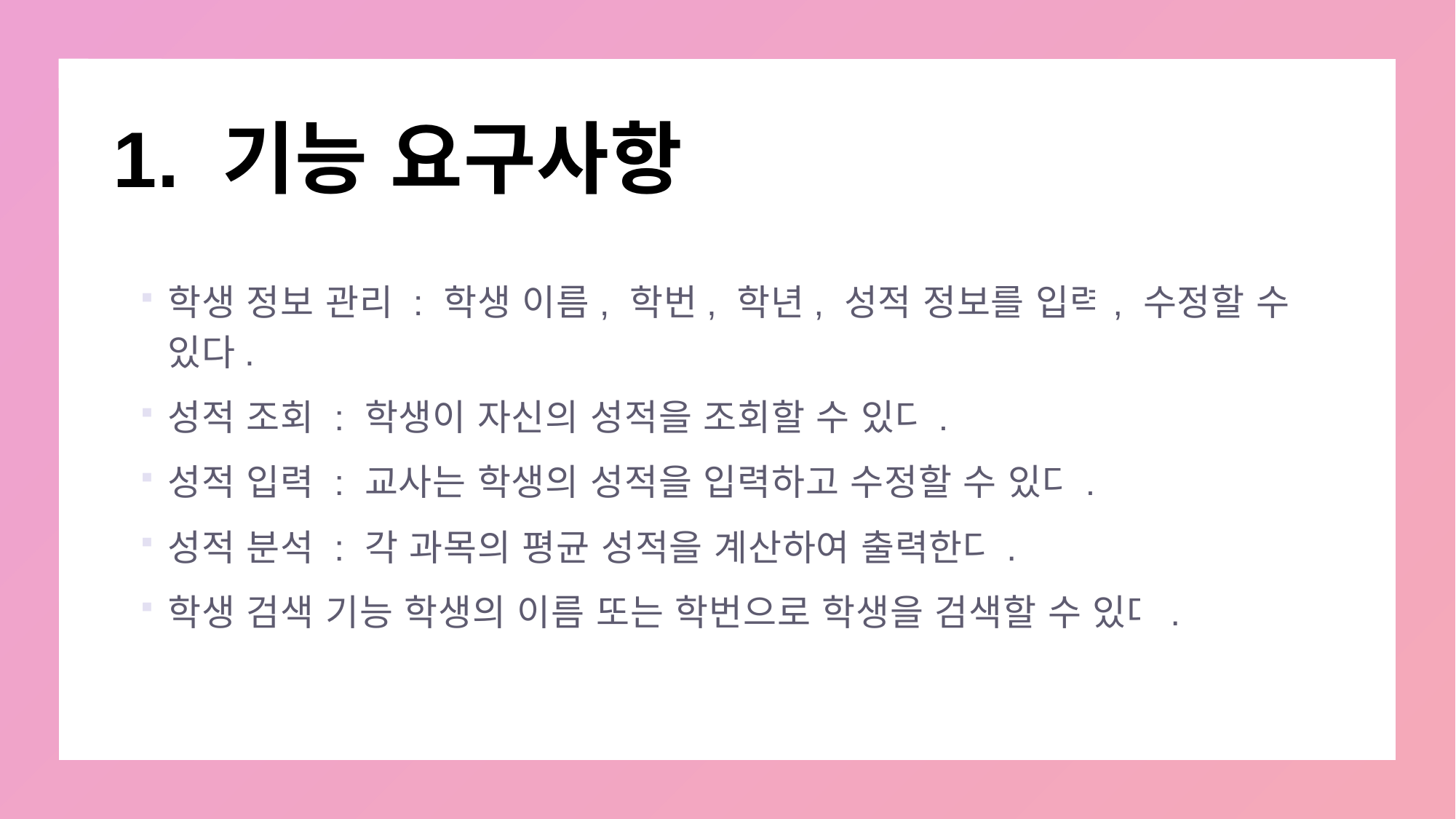

# 1. 기능 요구사항
학생 정보 관리 : 학생 이름, 학번, 학년, 성적 정보를 입력, 수정할 수 있다.
성적 조회 : 학생이 자신의 성적을 조회할 수 있다.
성적 입력 : 교사는 학생의 성적을 입력하고 수정할 수 있다.
성적 분석 : 각 과목의 평균 성적을 계산하여 출력한다.
학생 검색 기능 학생의 이름 또는 학번으로 학생을 검색할 수 있다.